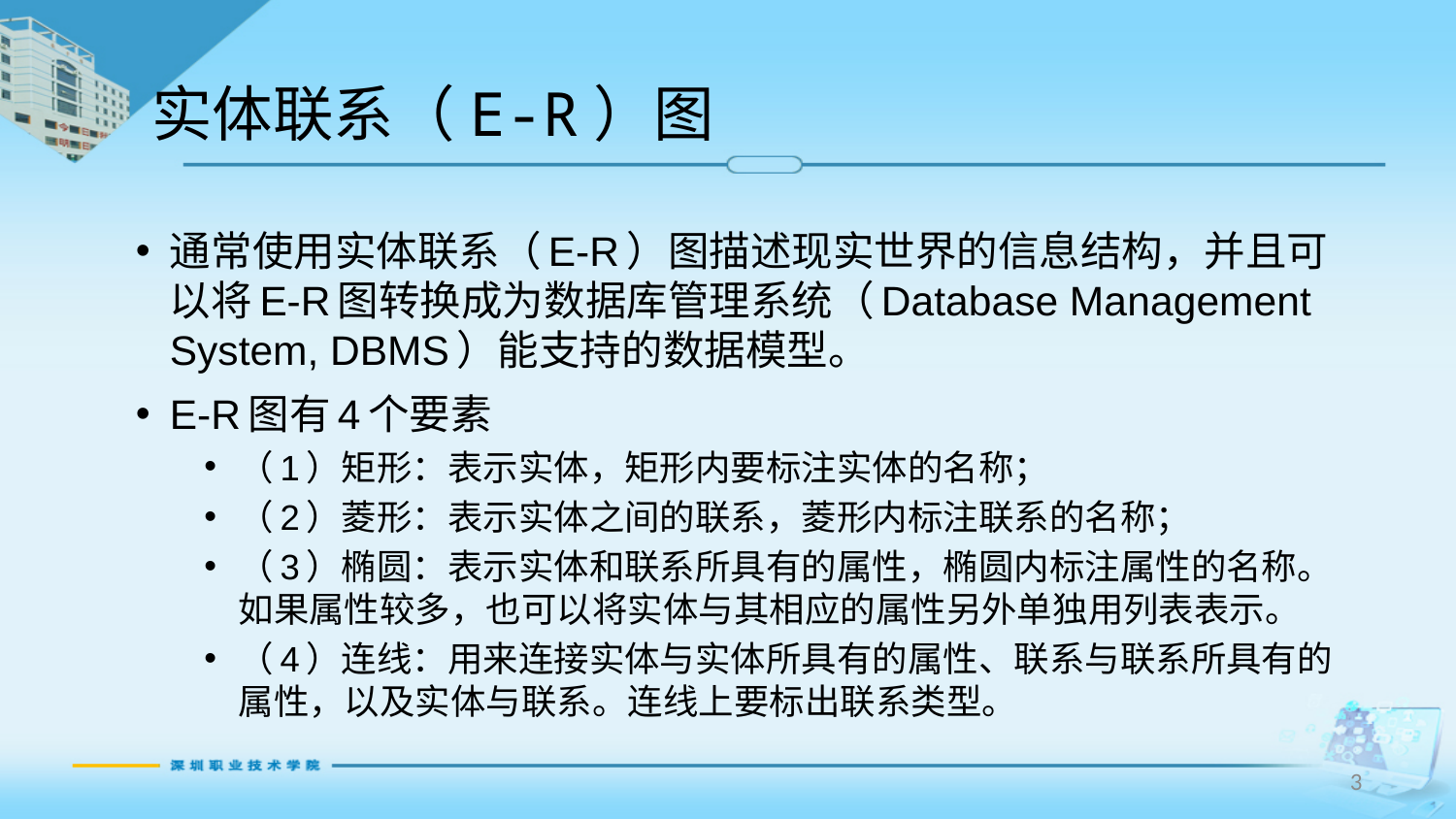

# 实体联系（E-R）图
通常使用实体联系（E-R）图描述现实世界的信息结构，并且可以将E-R图转换成为数据库管理系统（Database Management System, DBMS）能支持的数据模型。
E-R图有4个要素
（1）矩形：表示实体，矩形内要标注实体的名称；
（2）菱形：表示实体之间的联系，菱形内标注联系的名称；
（3）椭圆：表示实体和联系所具有的属性，椭圆内标注属性的名称。如果属性较多，也可以将实体与其相应的属性另外单独用列表表示。
（4）连线：用来连接实体与实体所具有的属性、联系与联系所具有的属性，以及实体与联系。连线上要标出联系类型。
3